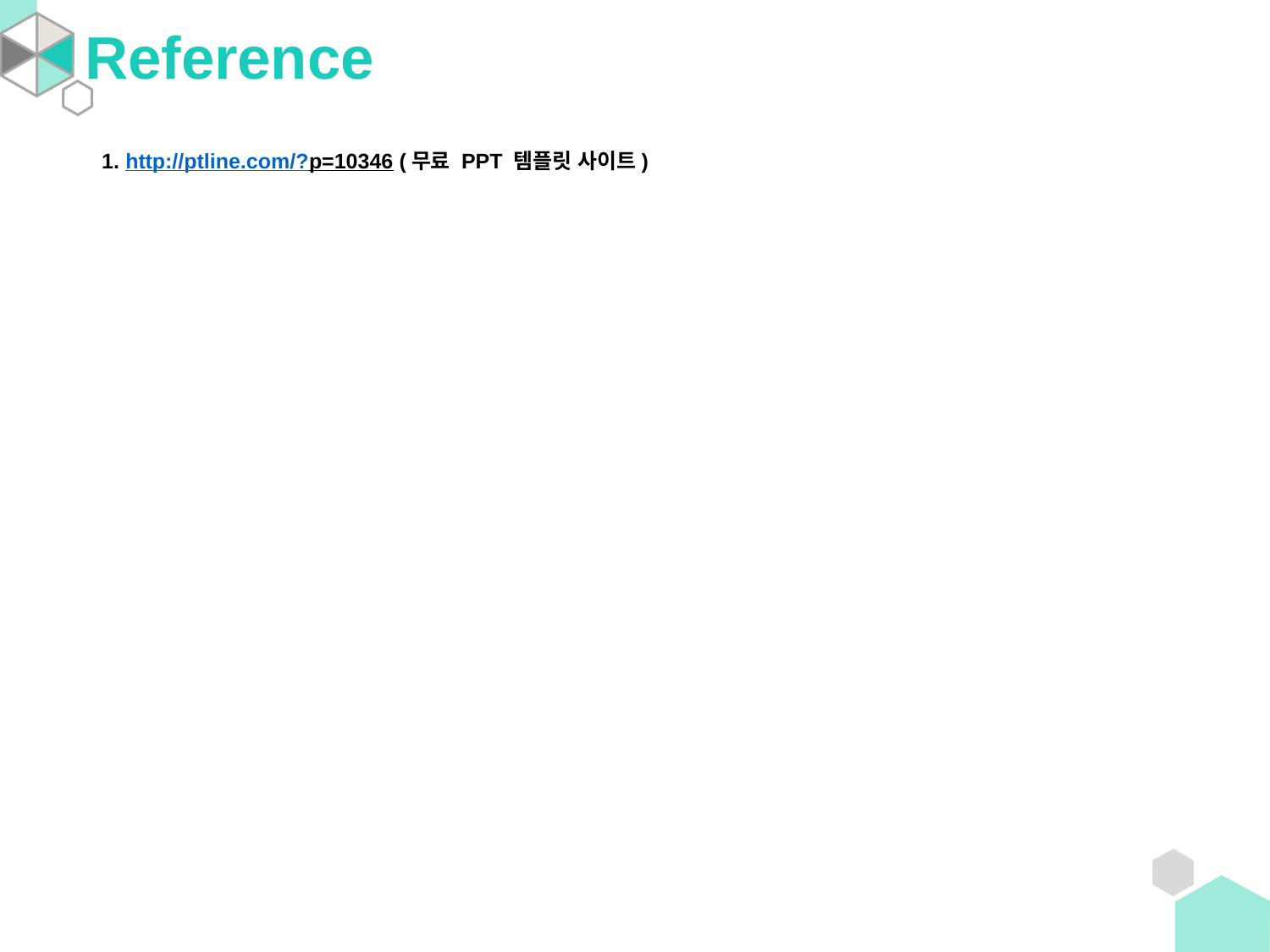

Reference
1. http://ptline.com/?p=10346 (무료 PPT 템플릿 사이트)